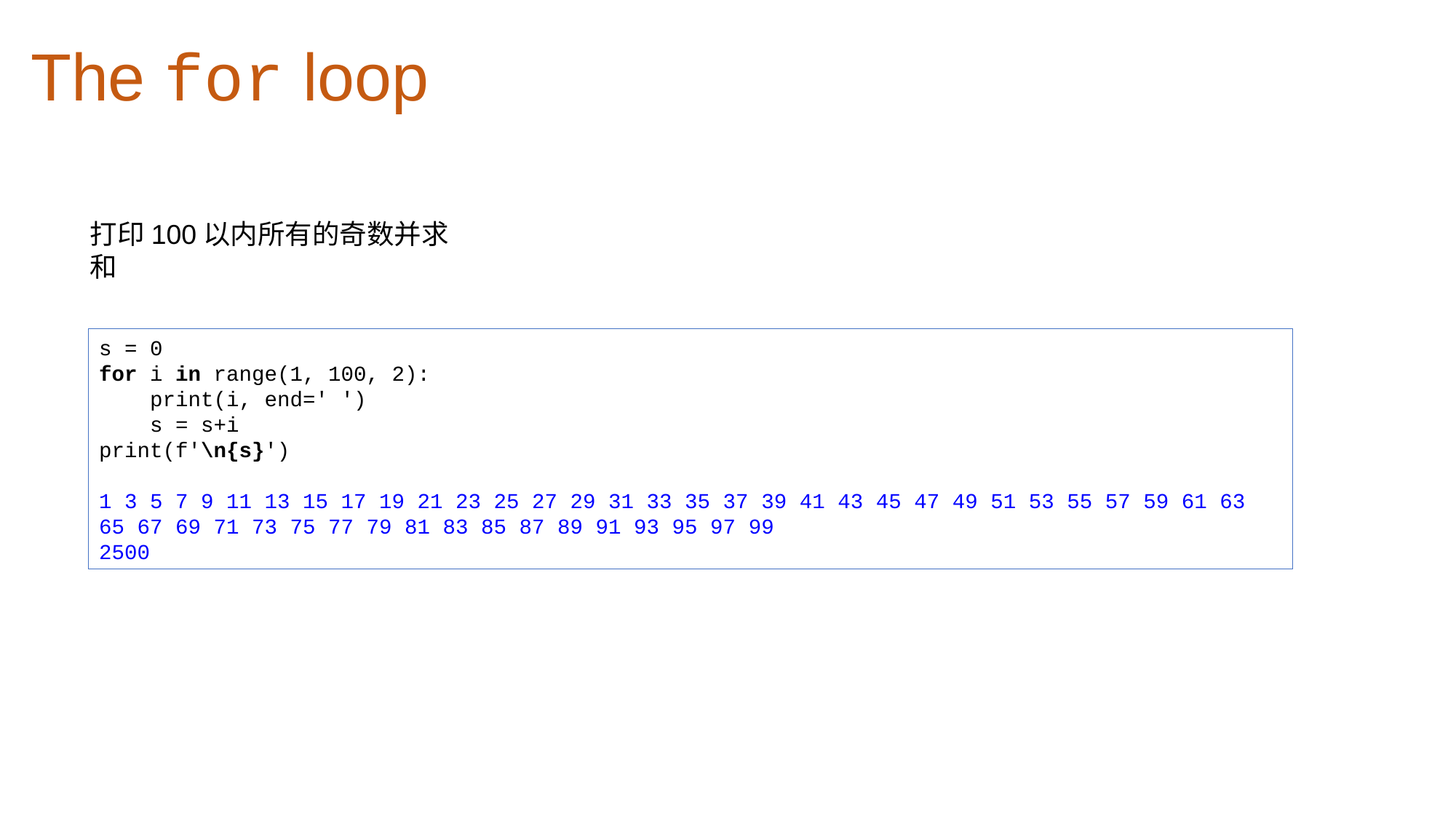

# The for loop
打印100以内所有的奇数并求和
s = 0
for i in range(1, 100, 2):
    print(i, end=' ')
    s = s+i
print(f'\n{s}')

1 3 5 7 9 11 13 15 17 19 21 23 25 27 29 31 33 35 37 39 41 43 45 47 49 51 53 55 57 59 61 63 65 67 69 71 73 75 77 79 81 83 85 87 89 91 93 95 97 99
2500